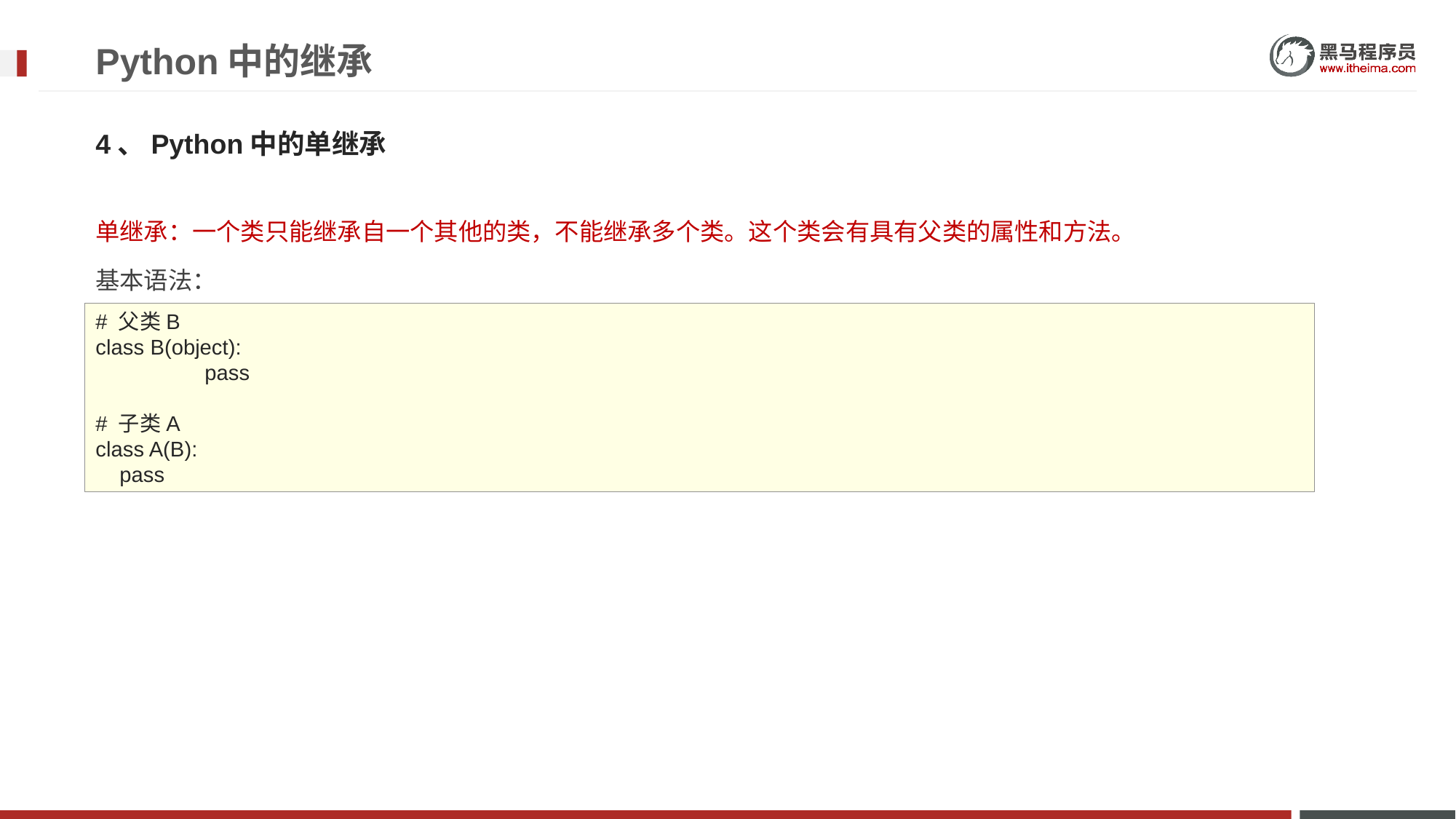

# Python中的继承
4、Python中的单继承
单继承：一个类只能继承自一个其他的类，不能继承多个类。这个类会有具有父类的属性和方法。
基本语法：

# 父类B
class B(object):
	pass

# 子类A
class A(B):
    pass